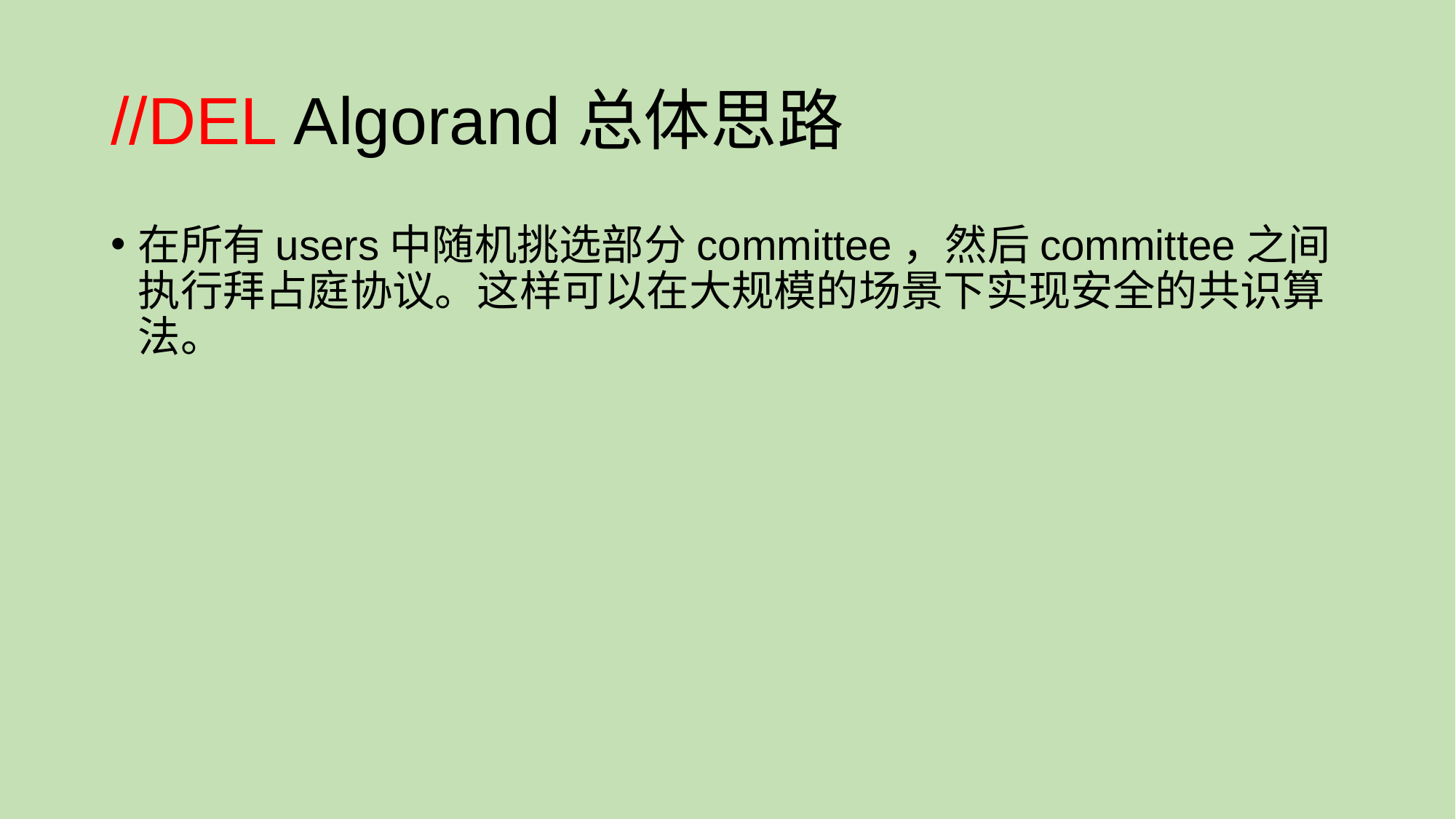

# //DEL Algorand总体思路
在所有users中随机挑选部分committee，然后committee之间执行拜占庭协议。这样可以在大规模的场景下实现安全的共识算法。